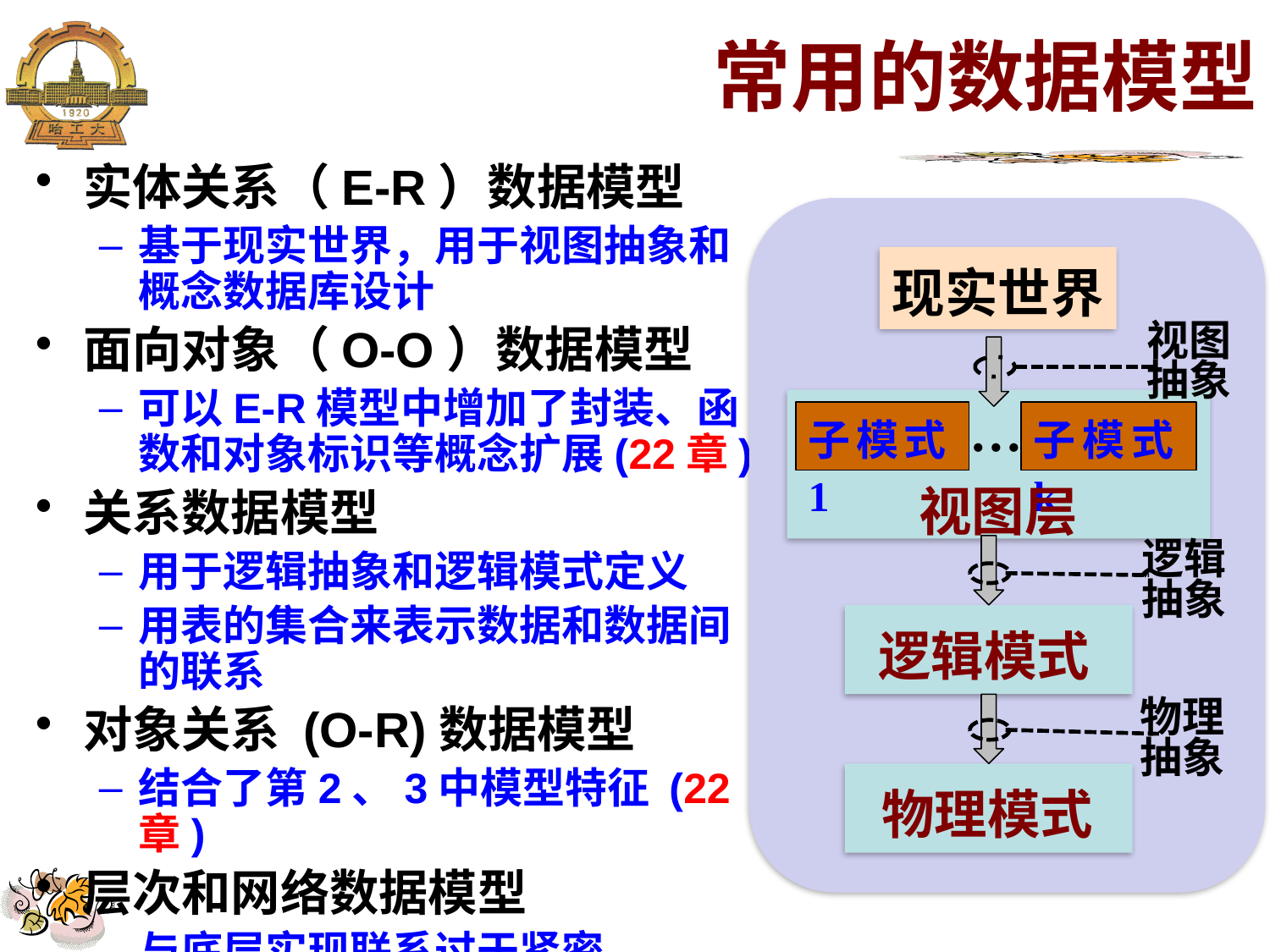

常用的数据模型
实体关系（E-R）数据模型
基于现实世界，用于视图抽象和概念数据库设计
面向对象（O-O）数据模型
可以E-R模型中增加了封装、函数和对象标识等概念扩展(22章)
关系数据模型
用于逻辑抽象和逻辑模式定义
用表的集合来表示数据和数据间的联系
对象关系 (O-R)数据模型
结合了第2、3中模型特征 (22章)
层次和网络数据模型
与底层实现联系过于紧密

现实世界
视图
抽象

…

子模式1
子模式k
视图层

逻辑
抽象

逻辑模式

物理
抽象

物理模式